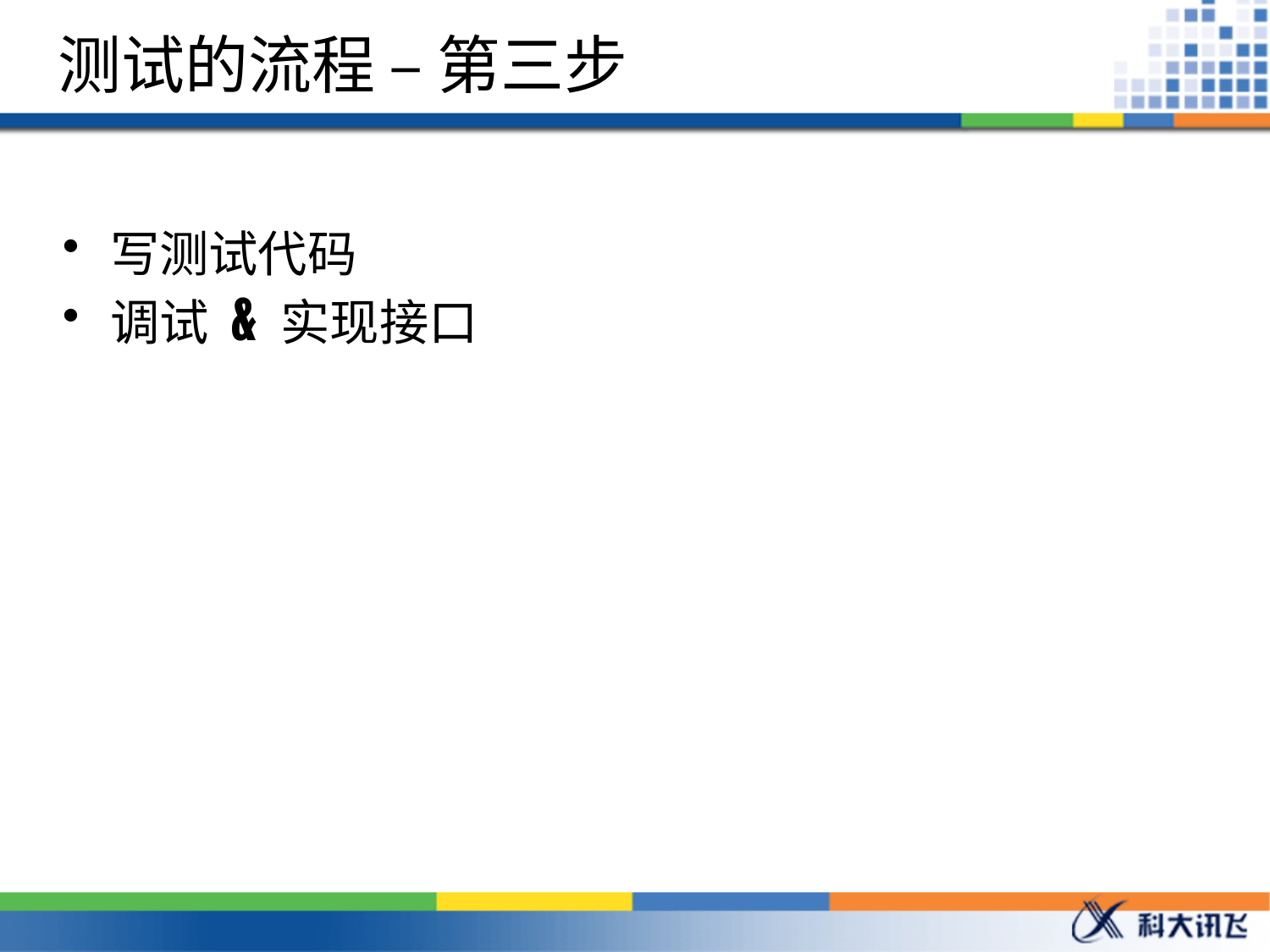

# 测试的流程 – 第三步
写测试代码
调试 & 实现接口